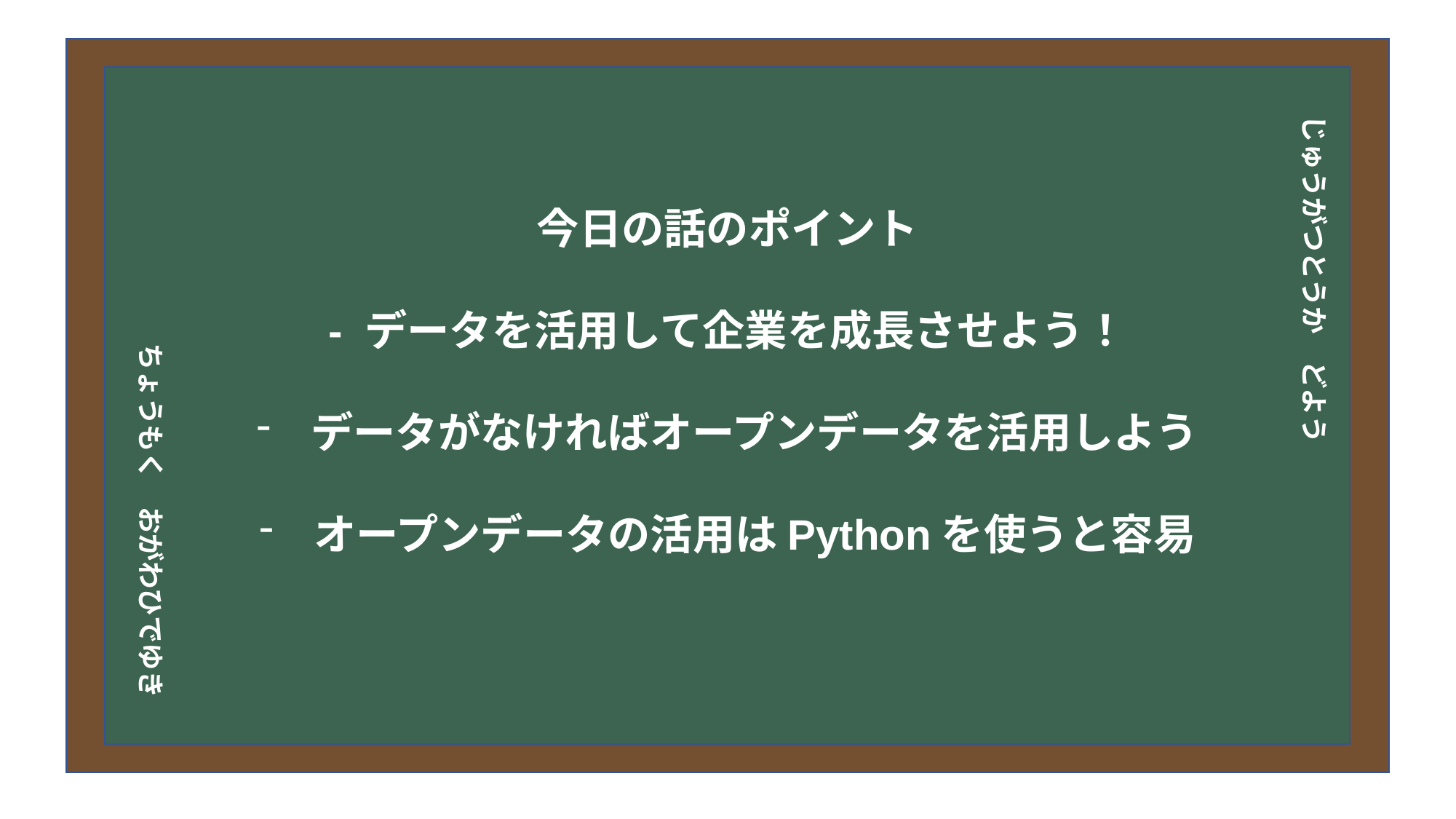

# 今日の目次
今日の話のポイント

- データを活用して企業を成長させよう！

データがなければオープンデータを活用しよう

オープンデータの活用はPythonを使うと容易

じゅうがつとうか　どよう

DXについて
中小企業の問題
解決提案
まとめ
ちょうもく　おがわひでゆき